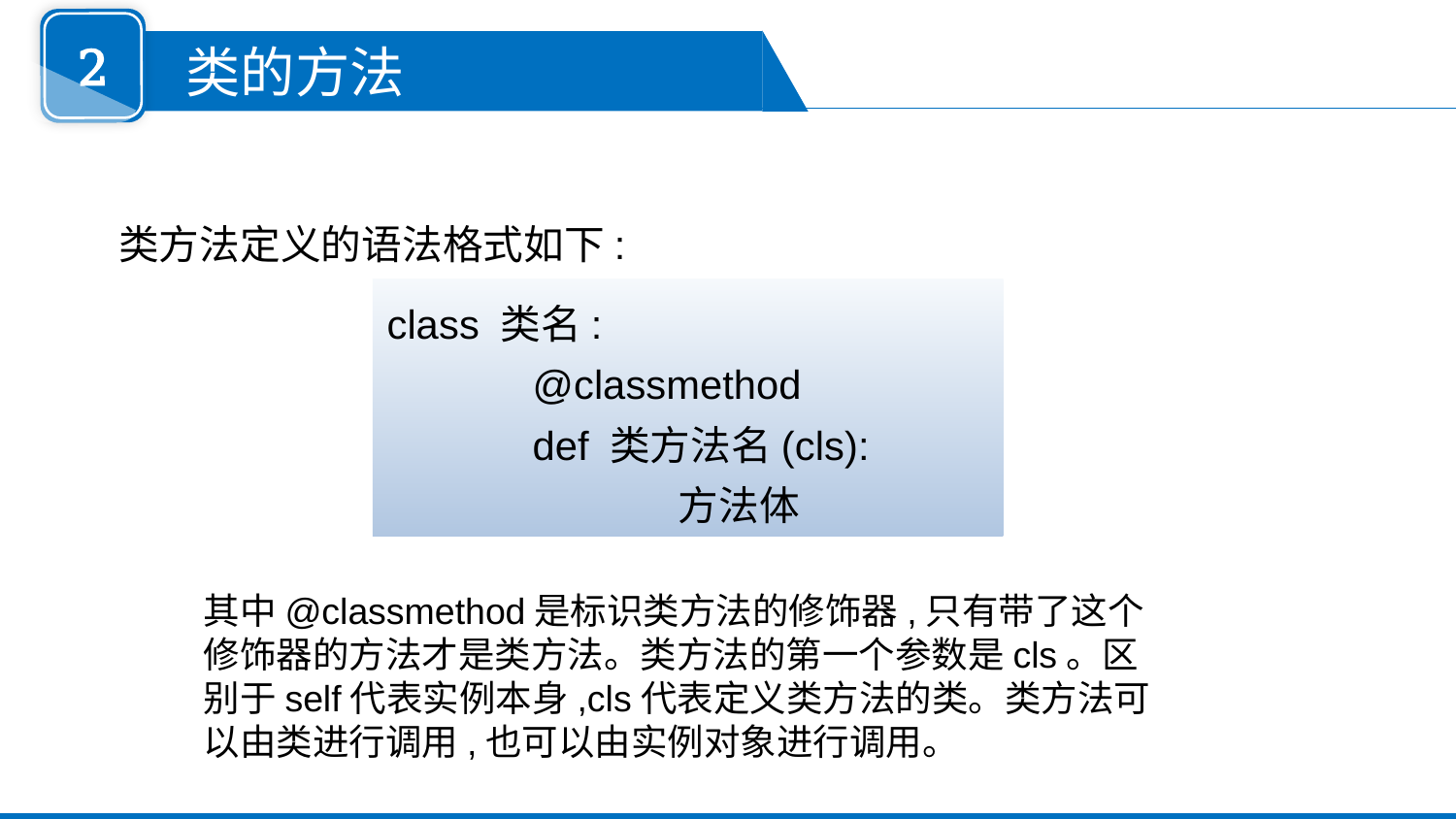

2

  类的方法
类方法定义的语法格式如下:
class 类名:
	@classmethod
	def 类方法名(cls):
		方法体
其中@classmethod是标识类方法的修饰器,只有带了这个修饰器的方法才是类方法。类方法的第一个参数是cls。区别于self代表实例本身,cls代表定义类方法的类。类方法可以由类进行调用,也可以由实例对象进行调用。